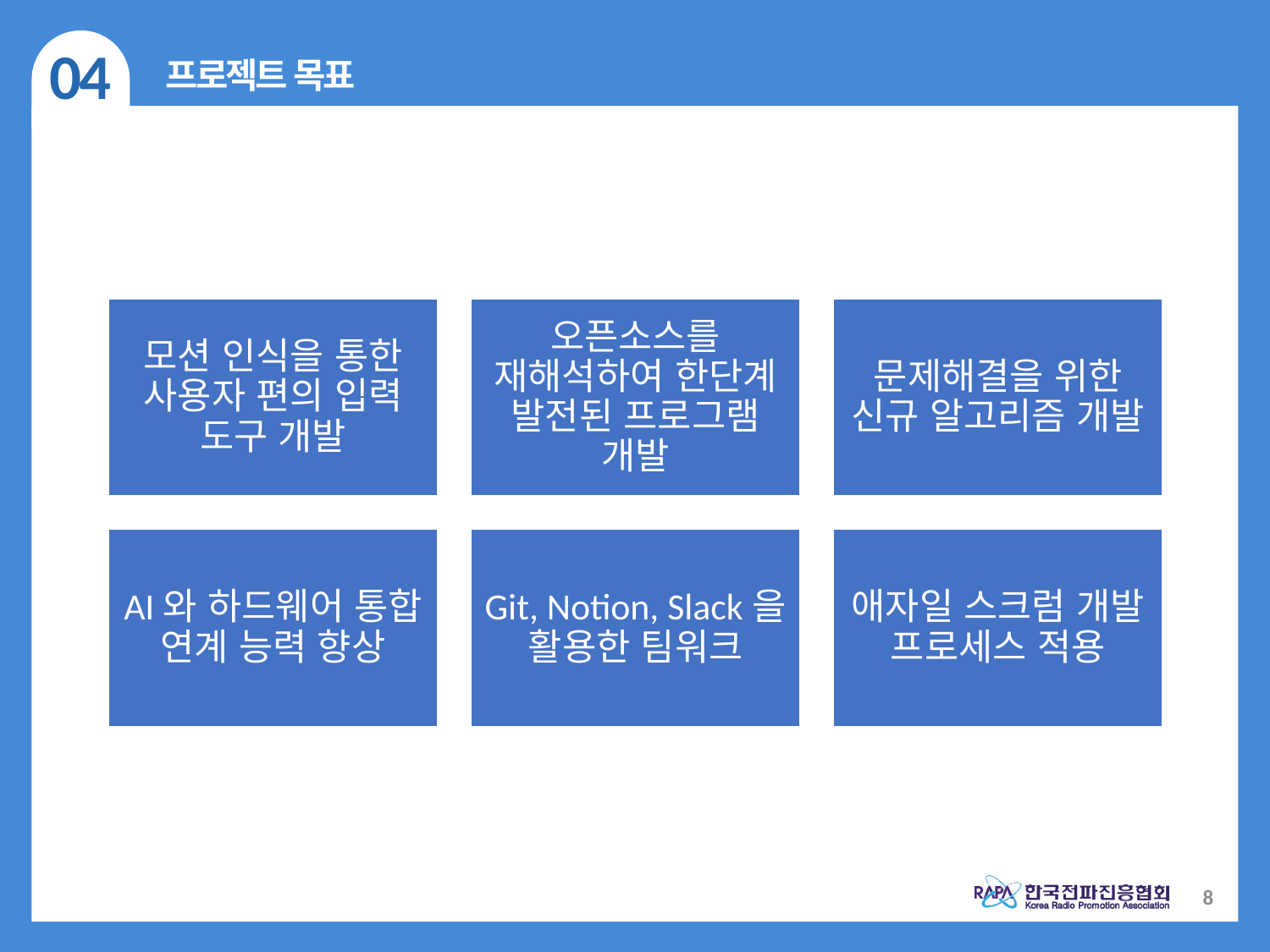

04
프로젝트 목표
모션 인식을 통한 사용자 편의 입력 도구 개발
오픈소스를 재해석하여 한단계 발전된 프로그램 개발
문제해결을 위한 신규 알고리즘 개발
AI와 하드웨어 통합 연계 능력 향상
Git, Notion, Slack을 활용한 팀워크
애자일 스크럼 개발 프로세스 적용
8